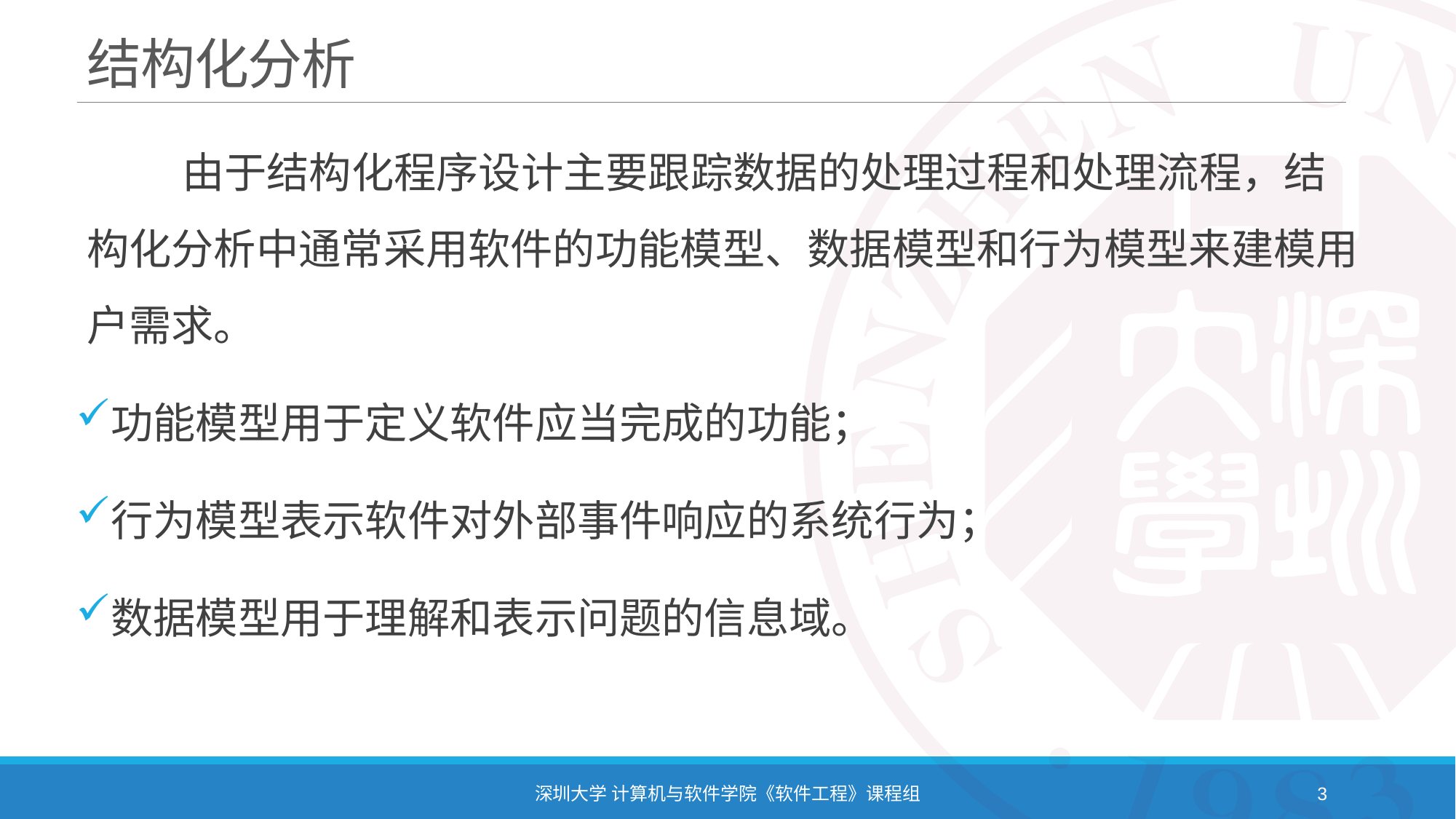

# 结构化分析
         由于结构化程序设计主要跟踪数据的处理过程和处理流程，结构化分析中通常采用软件的功能模型、数据模型和行为模型来建模用户需求。
功能模型用于定义软件应当完成的功能；
行为模型表示软件对外部事件响应的系统行为；
数据模型用于理解和表示问题的信息域。

深圳大学 计算机与软件学院《软件工程》课程组
3